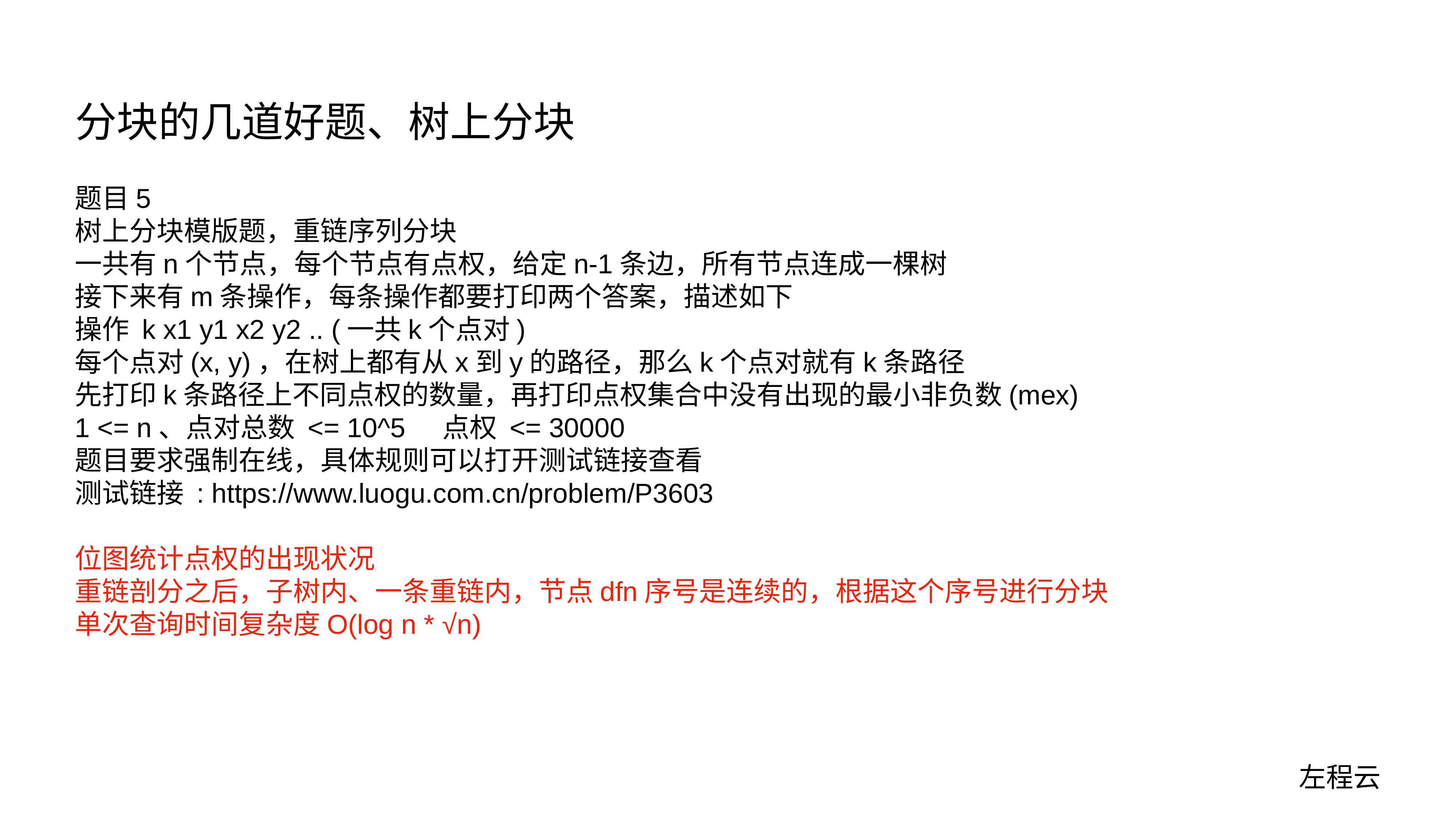

# 分块的几道好题、树上分块
题目5
树上分块模版题，重链序列分块
一共有n个节点，每个节点有点权，给定n-1条边，所有节点连成一棵树
接下来有m条操作，每条操作都要打印两个答案，描述如下
操作 k x1 y1 x2 y2 .. (一共k个点对)
每个点对(x, y)，在树上都有从x到y的路径，那么k个点对就有k条路径
先打印k条路径上不同点权的数量，再打印点权集合中没有出现的最小非负数(mex)
1 <= n、点对总数 <= 10^5    点权 <= 30000
题目要求强制在线，具体规则可以打开测试链接查看
测试链接 : https://www.luogu.com.cn/problem/P3603

位图统计点权的出现状况
重链剖分之后，子树内、一条重链内，节点dfn序号是连续的，根据这个序号进行分块
单次查询时间复杂度O(log n * √n)
左程云